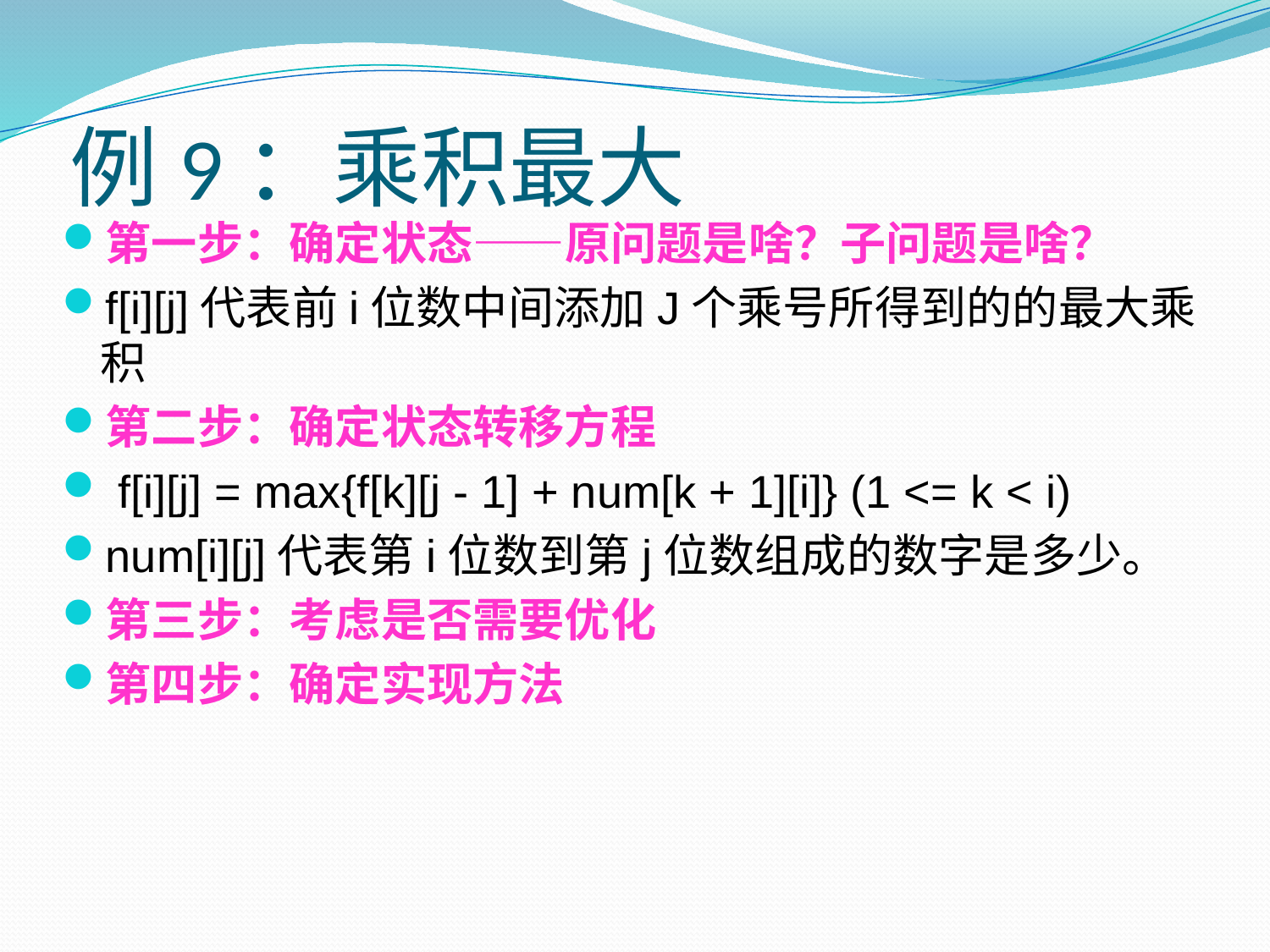

# 例9：乘积最大
第一步：确定状态——原问题是啥？子问题是啥？
f[i][j]代表前i位数中间添加J个乘号所得到的的最大乘积
第二步：确定状态转移方程
 f[i][j] = max{f[k][j - 1] + num[k + 1][i]} (1 <= k < i)
num[i][j]代表第i位数到第j位数组成的数字是多少。
第三步：考虑是否需要优化
第四步：确定实现方法